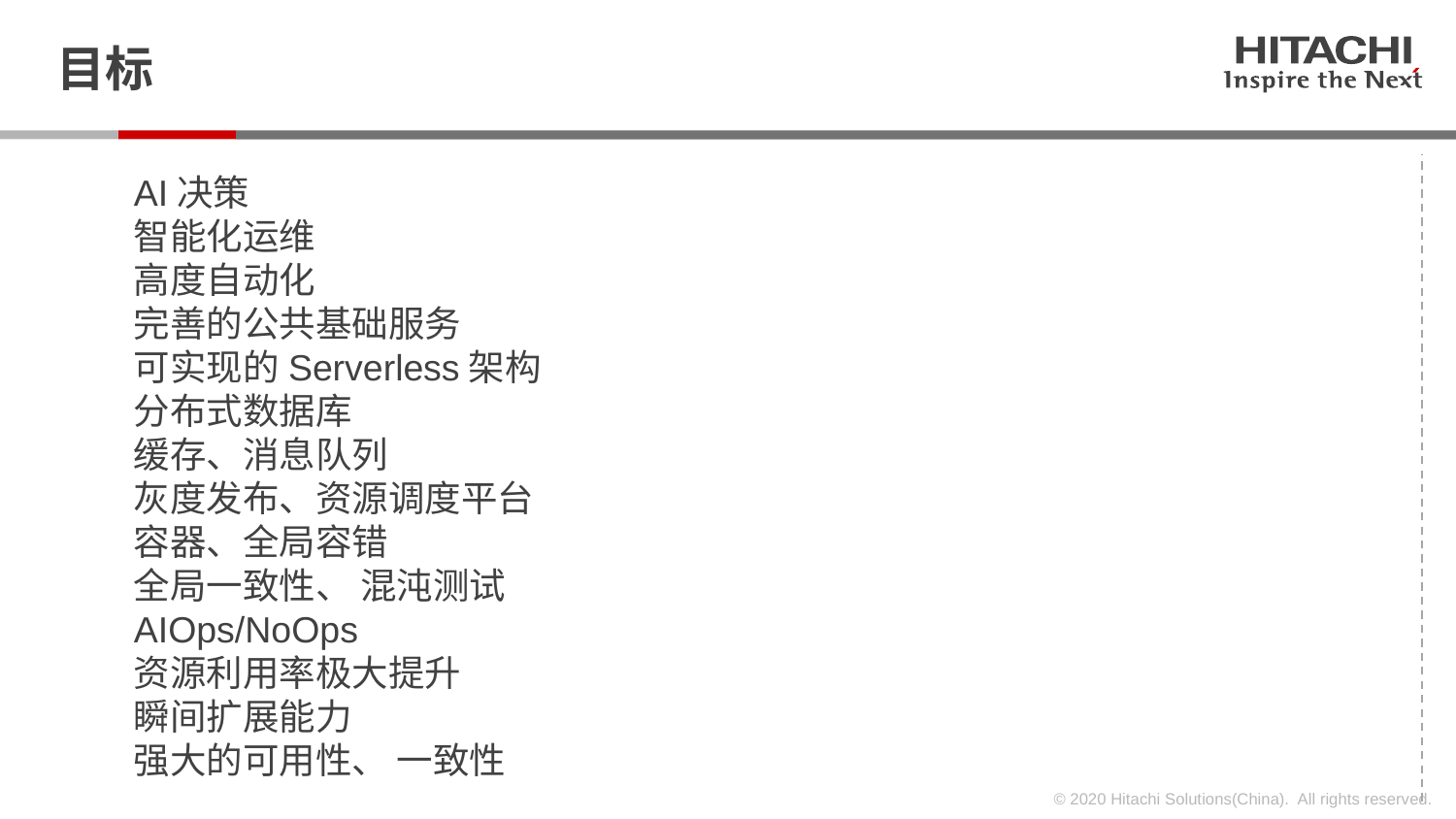

# 目标
AI决策
智能化运维
高度自动化
完善的公共基础服务
可实现的Serverless架构
分布式数据库
缓存、消息队列
灰度发布、资源调度平台
容器、全局容错
全局一致性、 混沌测试
AIOps/NoOps
资源利用率极大提升
瞬间扩展能力
强大的可用性、 一致性